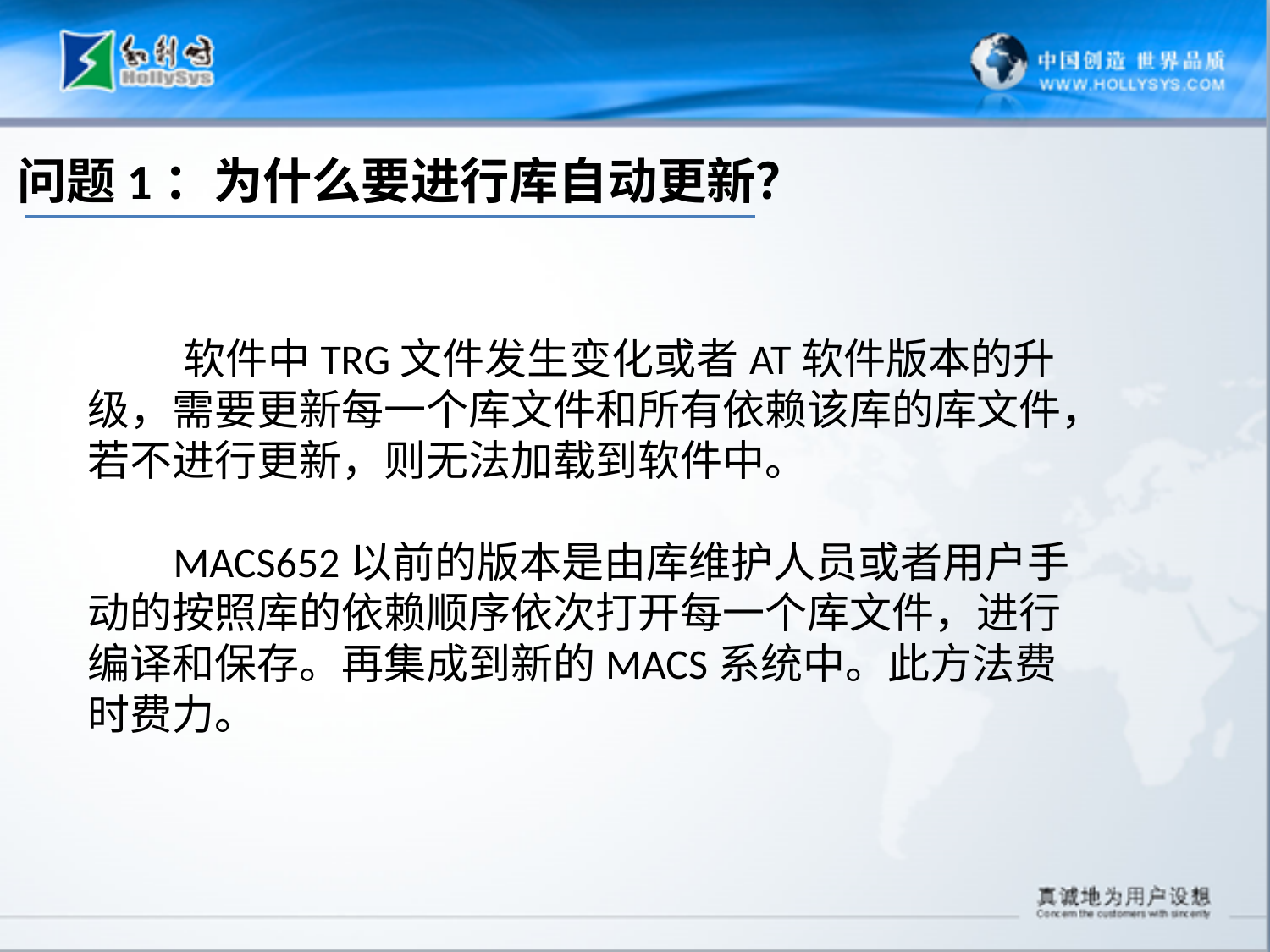

问题1：为什么要进行库自动更新？
         软件中TRG文件发生变化或者AT软件版本的升级，需要更新每一个库文件和所有依赖该库的库文件，若不进行更新，则无法加载到软件中。

         MACS652以前的版本是由库维护人员或者用户手动的按照库的依赖顺序依次打开每一个库文件，进行编译和保存。再集成到新的MACS系统中。此方法费时费力。